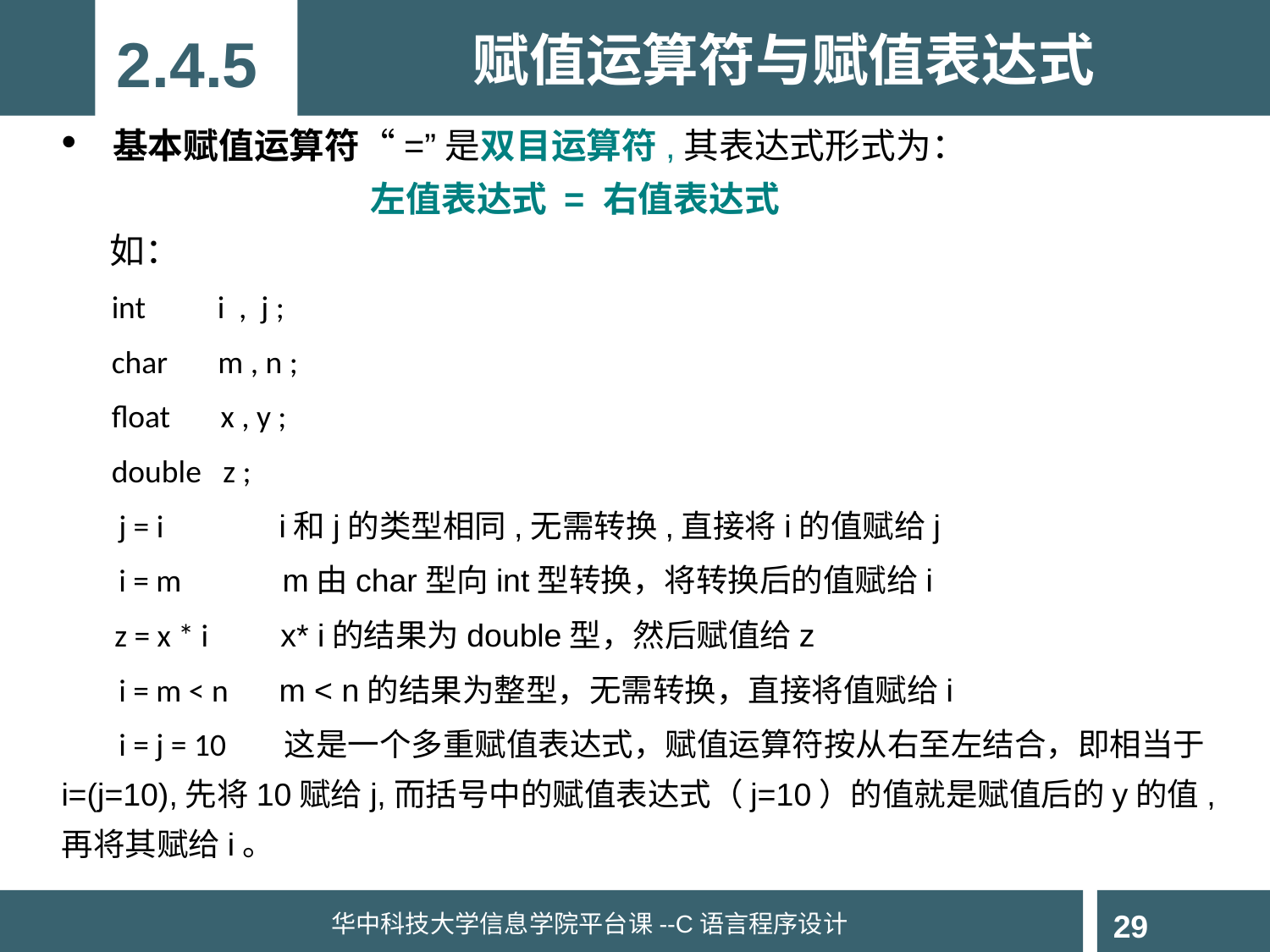

赋值运算符与赋值表达式
2.4.5
 基本赋值运算符“=”是双目运算符,其表达式形式为：
		      左值表达式 = 右值表达式
     如：
       int          i  ,  j ;
       char       m , n ;
       float       x , y ;
       double   z ;
        j = i                i和j的类型相同,无需转换,直接将i的值赋给j
        i = m              m由char型向int型转换，将转换后的值赋给i
      z = x * i          x* i的结果为double型，然后赋值给z
        i = m < n       m < n的结果为整型，无需转换，直接将值赋给i
        i = j = 10       这是一个多重赋值表达式，赋值运算符按从右至左结合，即相当于i=(j=10),先将10赋给j,而括号中的赋值表达式（j=10）的值就是赋值后的y的值,再将其赋给i。